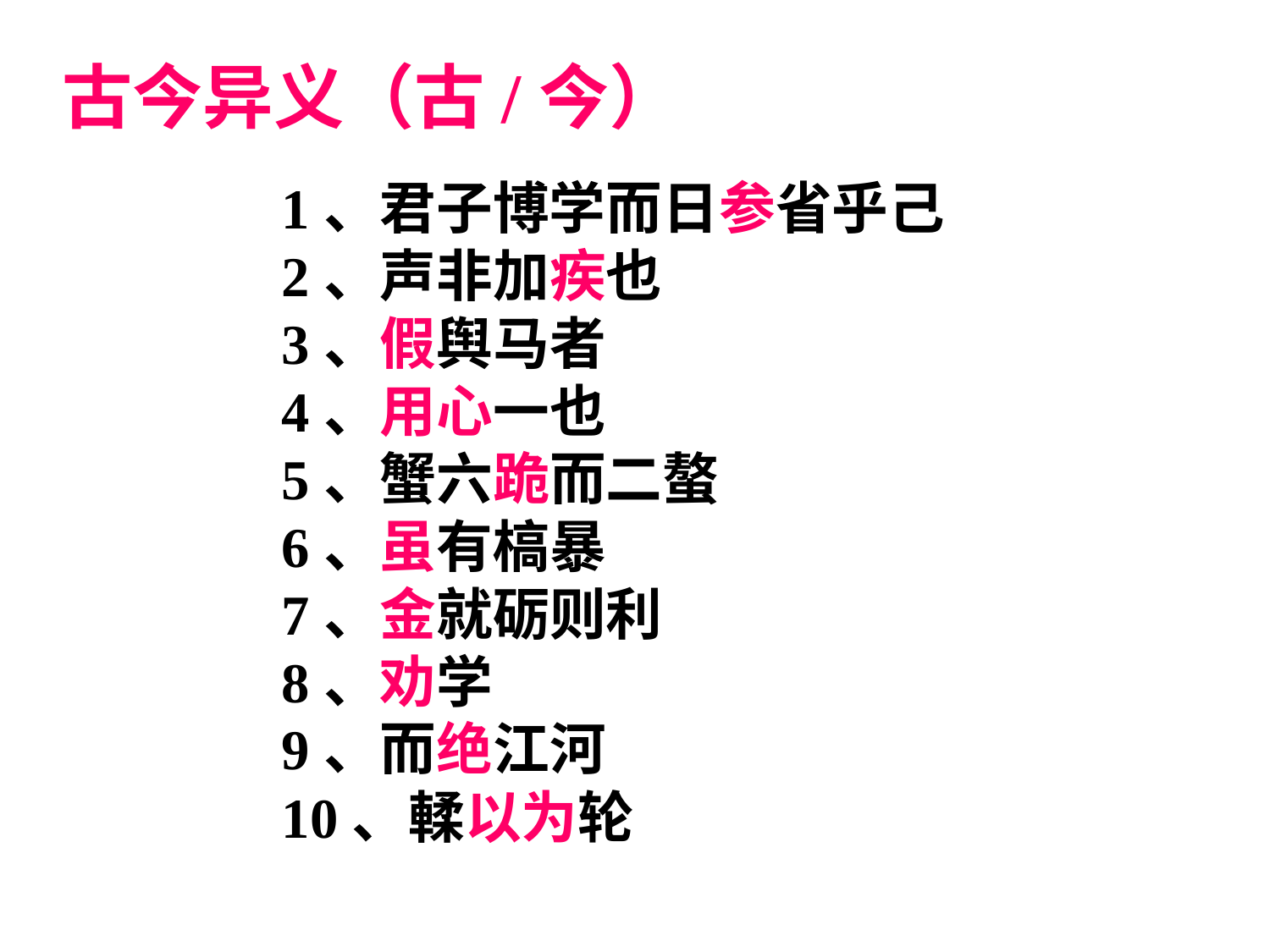

古今异义（古/今）
1、君子博学而日参省乎己
2、声非加疾也
3、假舆马者
4、用心一也
5、蟹六跪而二螯
6、虽有槁暴
7、金就砺则利
8、劝学
9、而绝江河
10、輮以为轮